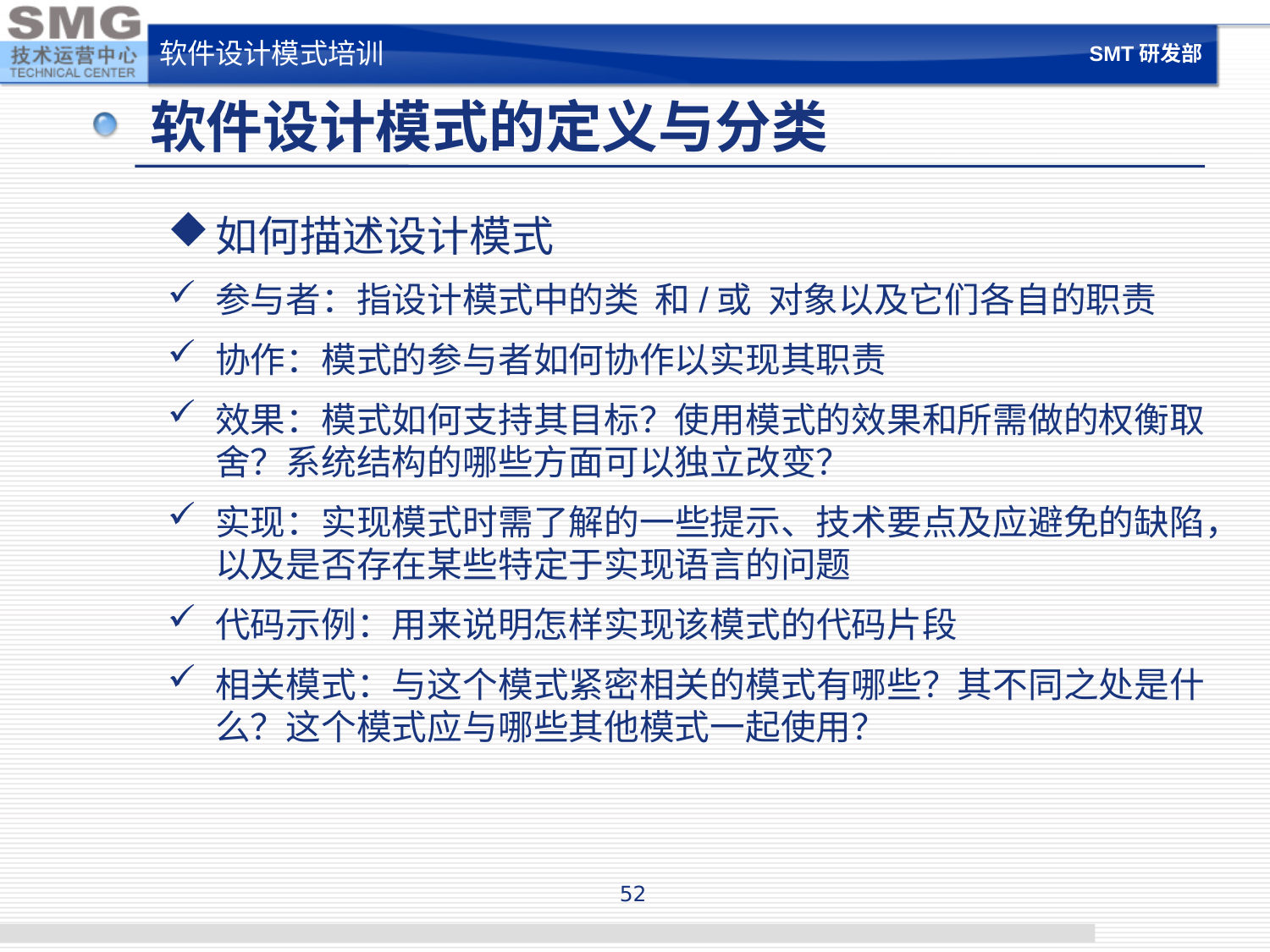

SMT研发部
软件设计模式培训
# 软件设计模式的定义与分类
如何描述设计模式
参与者：指设计模式中的类  和/或  对象以及它们各自的职责
协作：模式的参与者如何协作以实现其职责
效果：模式如何支持其目标？使用模式的效果和所需做的权衡取舍？系统结构的哪些方面可以独立改变？
实现：实现模式时需了解的一些提示、技术要点及应避免的缺陷，以及是否存在某些特定于实现语言的问题
代码示例：用来说明怎样实现该模式的代码片段
相关模式：与这个模式紧密相关的模式有哪些？其不同之处是什么？这个模式应与哪些其他模式一起使用？
52